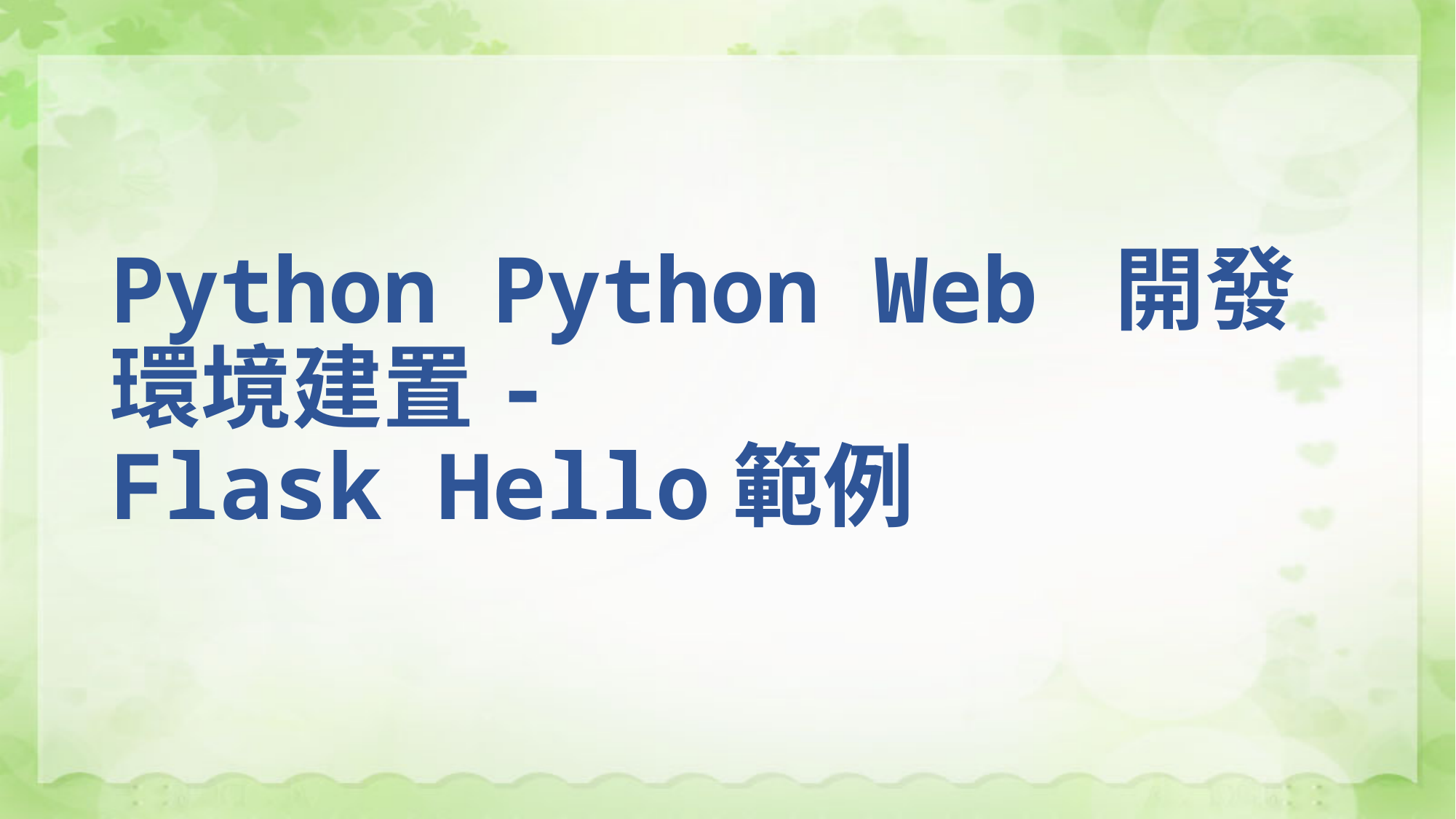

# Python Python Web 開發環境建置- Flask Hello範例